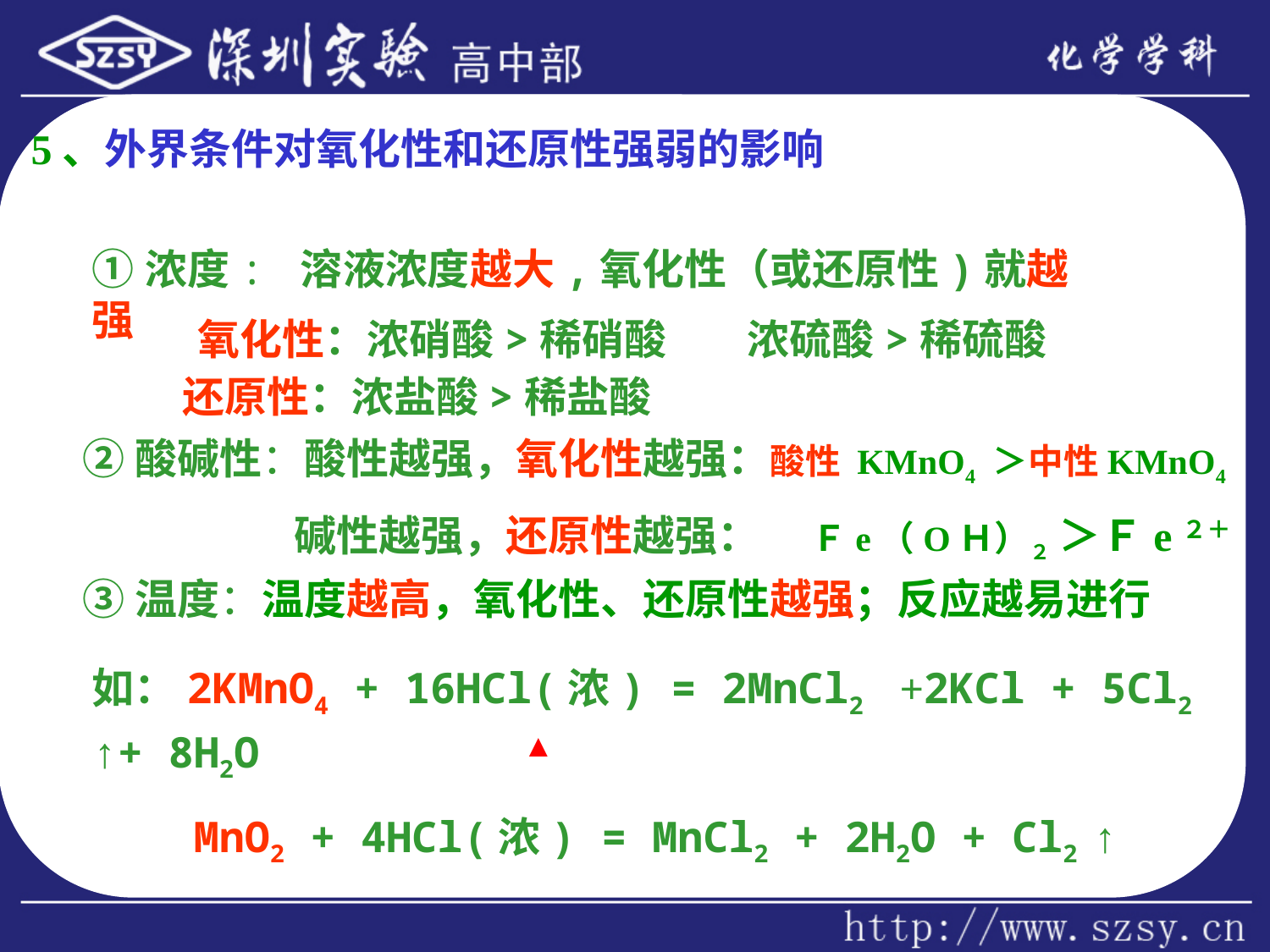

5、外界条件对氧化性和还原性强弱的影响
①浓度: 溶液浓度越大,氧化性（或还原性)就越强
　氧化性：浓硝酸>稀硝酸　    浓硫酸>稀硫酸
 还原性：浓盐酸>稀盐酸
②酸碱性：酸性越强，氧化性越强：酸性 KMnO4 ＞中性KMnO4
　　　　　碱性越强，还原性越强： 　Ｆe（OＨ）２ ＞Ｆe２＋
③温度：温度越高，氧化性、还原性越强；反应越易进行
如：2KMnO4 + 16HCl(浓) = 2MnCl2  +2KCl + 5Cl2 ↑+ 8H2O
    MnO2 + 4HCl(浓) = MnCl2 + 2H2O + Cl2 ↑
▲